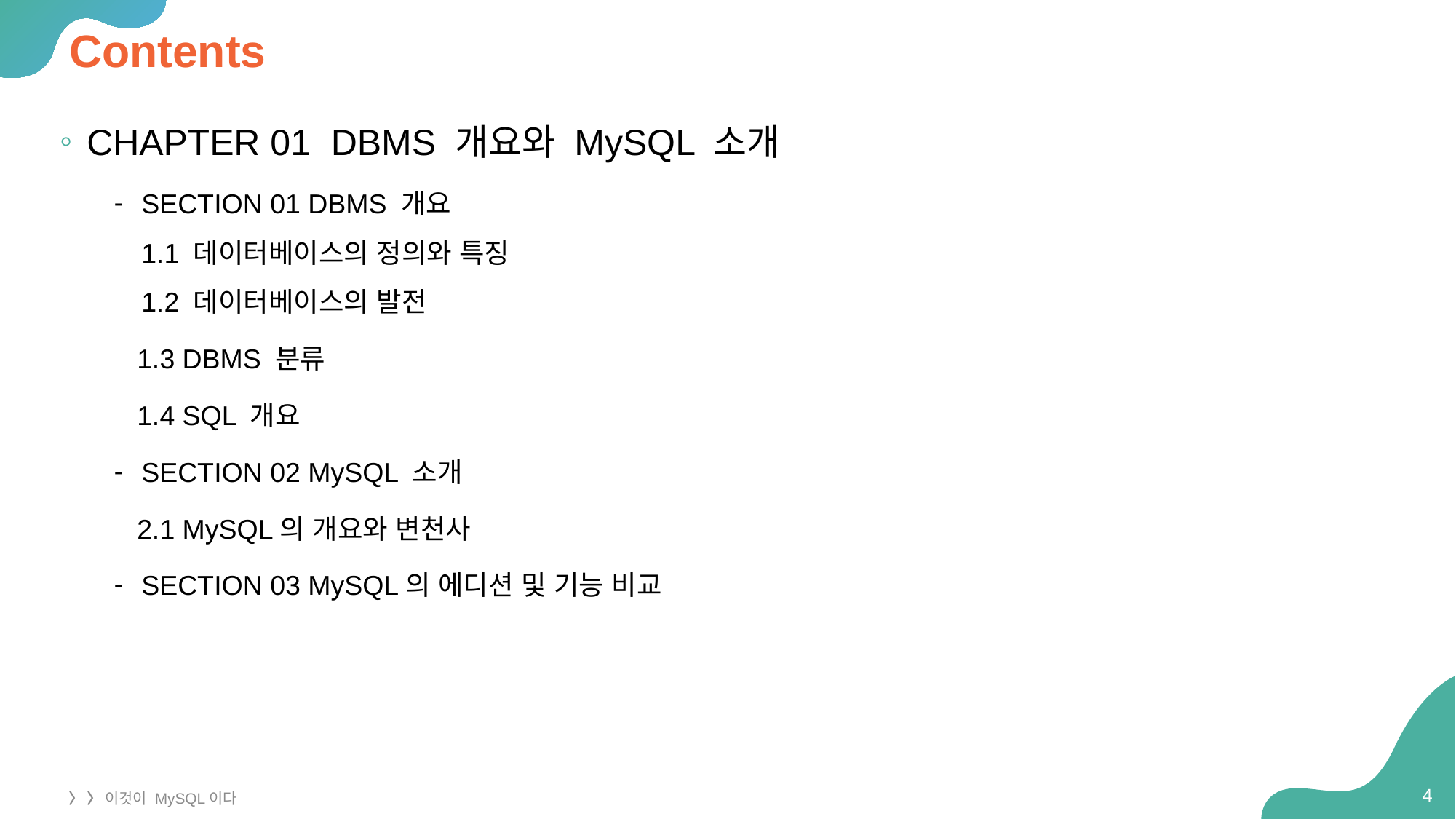

# Contents
CHAPTER 01  DBMS 개요와 MySQL 소개
SECTION 01 DBMS 개요
1.1 데이터베이스의 정의와 특징
1.2 데이터베이스의 발전
   1.3 DBMS 분류
   1.4 SQL 개요
SECTION 02 MySQL 소개
   2.1 MySQL의 개요와 변천사
SECTION 03 MySQL의 에디션 및 기능 비교
4
〉 〉 이것이 MySQL이다